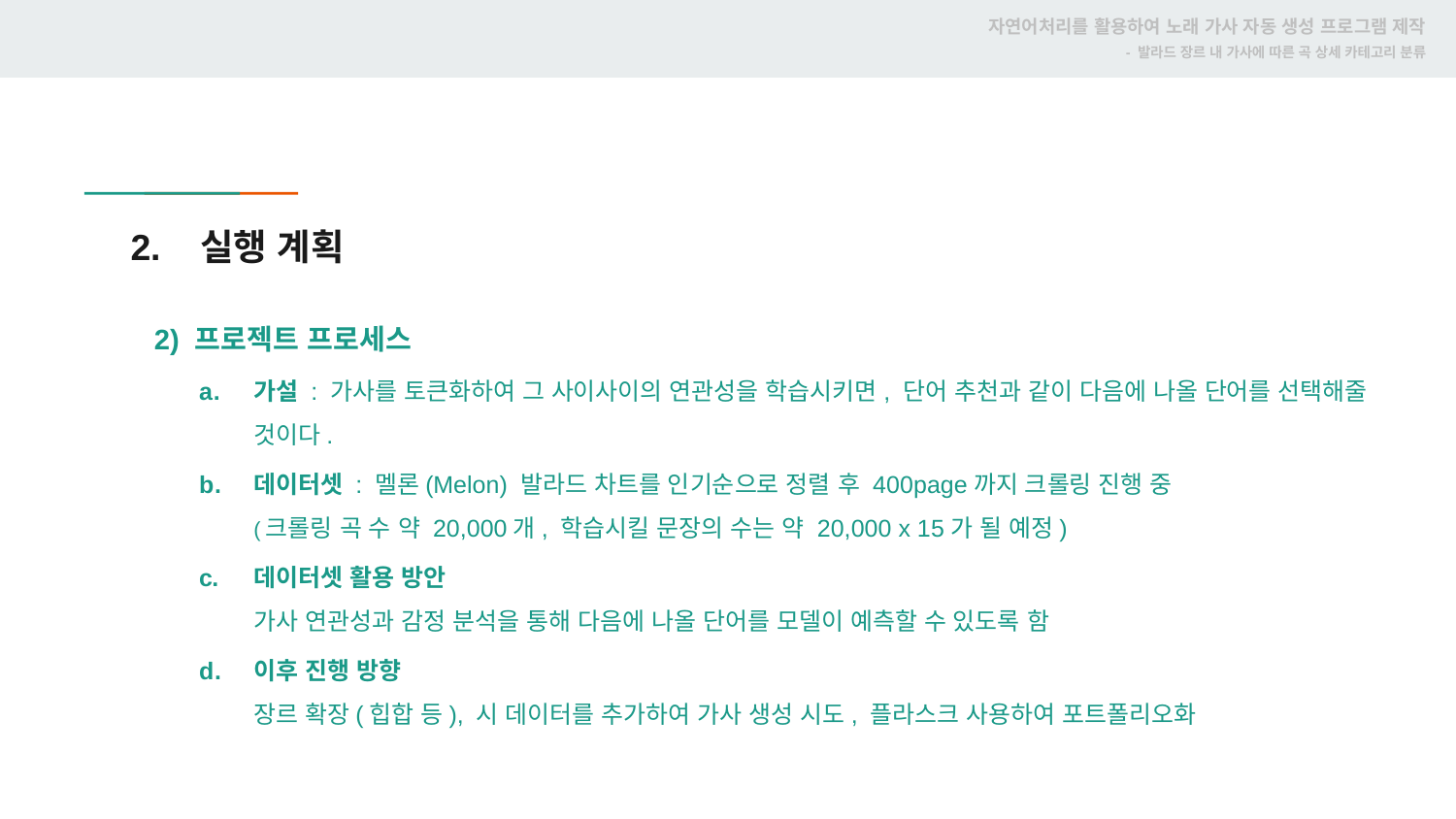

자연어처리를 활용하여 노래 가사 자동 생성 프로그램 제작
- 발라드 장르 내 가사에 따른 곡 상세 카테고리 분류
# 2.   실행 계획
2) 프로젝트 프로세스
가설 : 가사를 토큰화하여 그 사이사이의 연관성을 학습시키면, 단어 추천과 같이 다음에 나올 단어를 선택해줄 것이다.
데이터셋 : 멜론(Melon) 발라드 차트를 인기순으로 정렬 후 400page까지 크롤링 진행 중
(크롤링 곡 수 약 20,000개, 학습시킬 문장의 수는 약 20,000 x 15가 될 예정)
데이터셋 활용 방안
가사 연관성과 감정 분석을 통해 다음에 나올 단어를 모델이 예측할 수 있도록 함
이후 진행 방향
장르 확장(힙합 등), 시 데이터를 추가하여 가사 생성 시도, 플라스크 사용하여 포트폴리오화